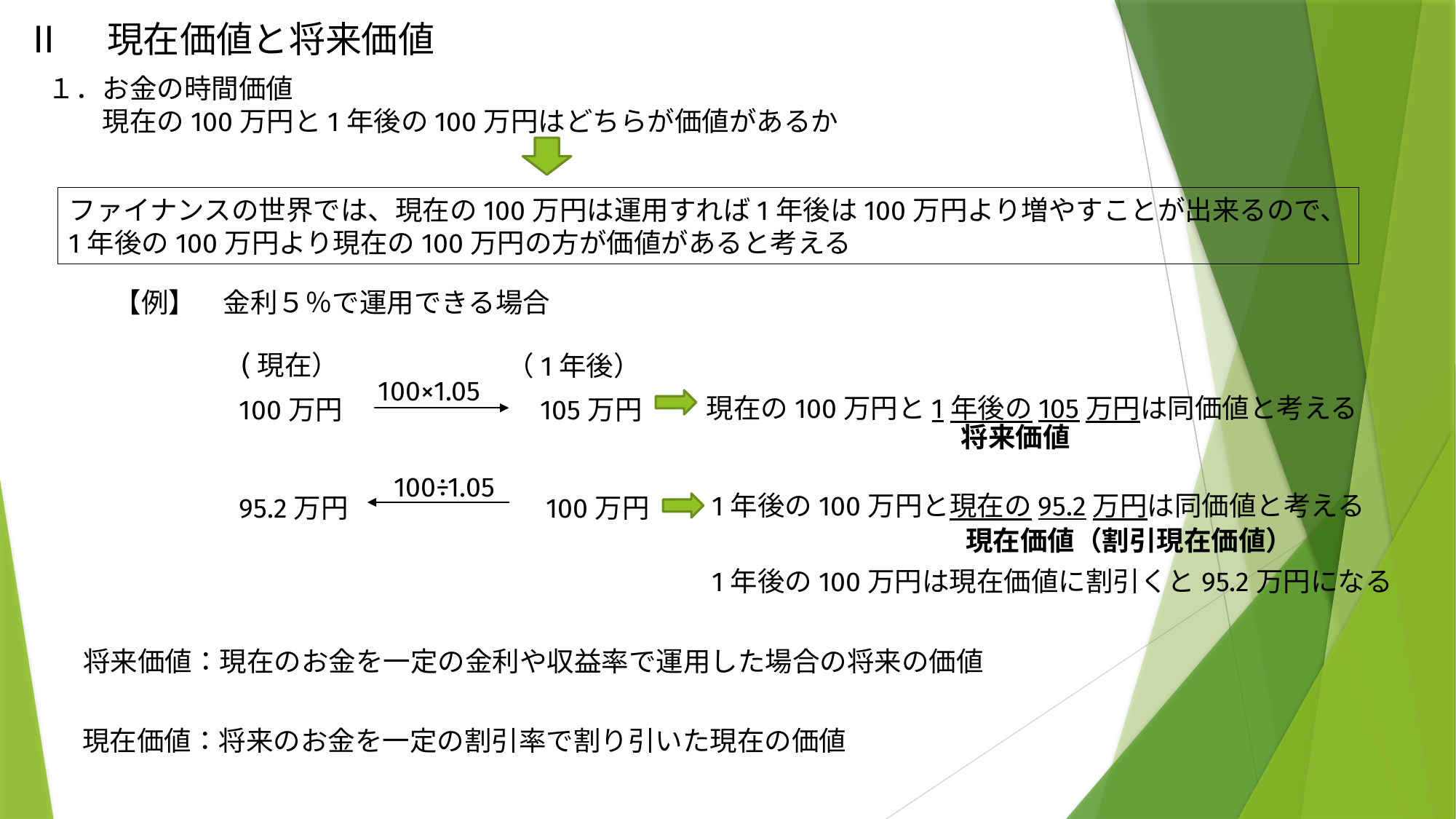

Ⅱ　現在価値と将来価値
１．お金の時間価値
　　現在の100万円と1年後の100万円はどちらが価値があるか

ファイナンスの世界では、現在の100万円は運用すれば1年後は100万円より増やすことが出来るので、
1年後の100万円より現在の100万円の方が価値があると考える
【例】　金利５％で運用できる場合
(現在）
（1年後）
100×1.05
100万円　　　　　　　105万円

95.2万円　　　　　　　100万円
現在の100万円と1年後の105万円は同価値と考える

将来価値
100÷1.05
1年後の100万円と現在の95.2万円は同価値と考える

現在価値（割引現在価値）
1年後の100万円は現在価値に割引くと95.2万円になる
将来価値：現在のお金を一定の金利や収益率で運用した場合の将来の価値
現在価値：将来のお金を一定の割引率で割り引いた現在の価値